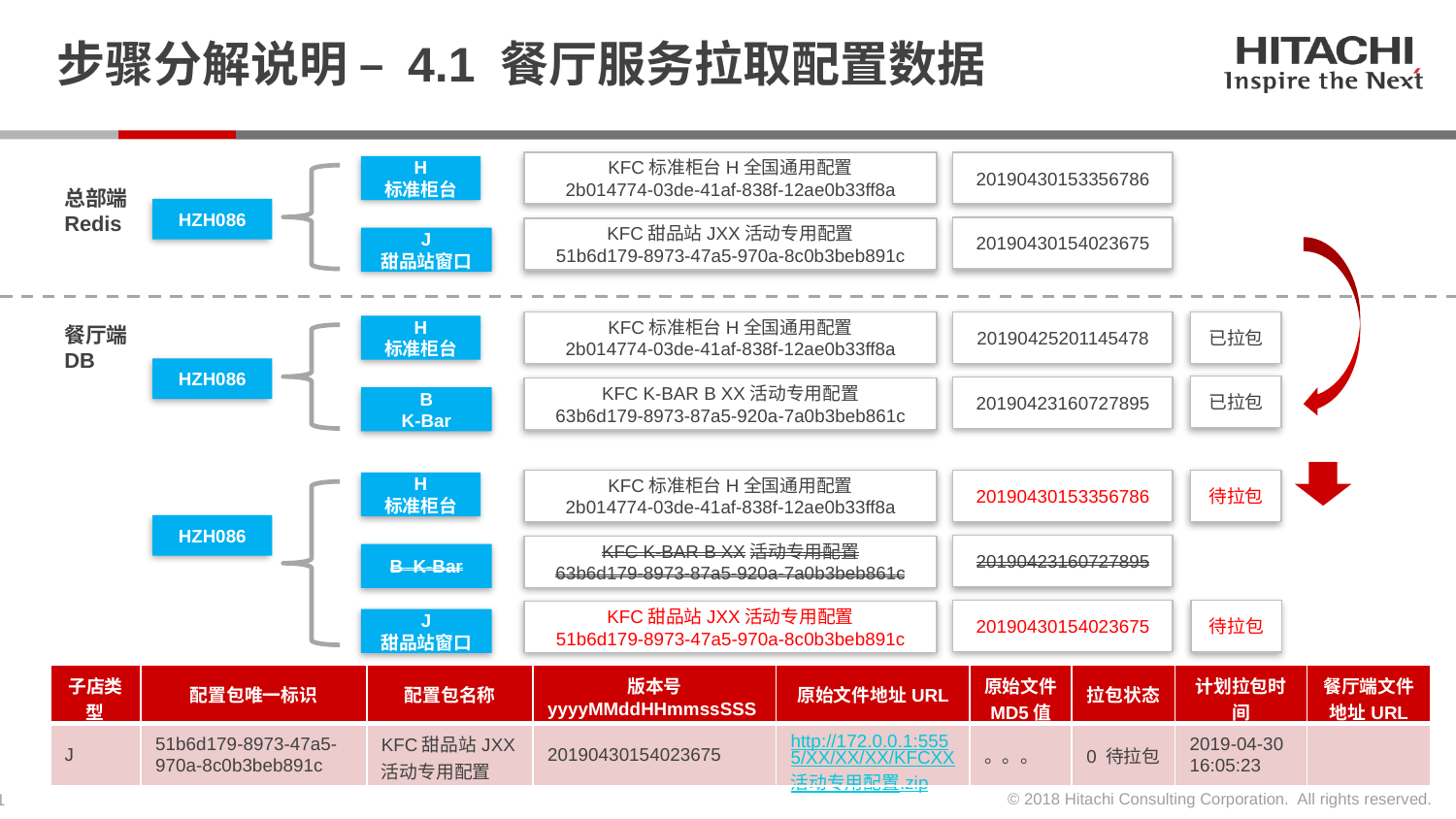

# 步骤分解说明 – 4.1 餐厅服务拉取配置数据
KFC标准柜台H全国通用配置
2b014774-03de-41af-838f-12ae0b33ff8a
20190430153356786
H
标准柜台

总部端Redis
HZH086
20190430154023675
KFC甜品站JXX活动专用配置
51b6d179-8973-47a5-970a-8c0b3beb891c
J
甜品站窗口

已拉包
KFC标准柜台H全国通用配置
2b014774-03de-41af-838f-12ae0b33ff8a
20190425201145478
餐厅端DB
H
标准柜台

HZH086
已拉包
20190423160727895
KFC K-BAR B XX活动专用配置
63b6d179-8973-87a5-920a-7a0b3beb861c
B
K-Bar

KFC标准柜台H全国通用配置
2b014774-03de-41af-838f-12ae0b33ff8a
20190430153356786
待拉包
H
标准柜台

HZH086
20190423160727895
KFC K-BAR B XX活动专用配置
63b6d179-8973-87a5-920a-7a0b3beb861c
B  K-Bar
20190430154023675
待拉包
KFC甜品站JXX活动专用配置
51b6d179-8973-47a5-970a-8c0b3beb891c
J
甜品站窗口
| 子店类型 | 配置包唯一标识 | 配置包名称 | 版本号 yyyyMMddHHmmssSSS | 原始文件地址URL | 原始文件MD5值 | 拉包状态 | 计划拉包时间 | 餐厅端文件地址URL |
| --- | --- | --- | --- | --- | --- | --- | --- | --- |
| J | 51b6d179-8973-47a5-970a-8c0b3beb891c | KFC甜品站JXX活动专用配置 | 20190430154023675 | http://172.0.0.1:5555/XX/XX/XX/KFCXX活动专用配置.zip | 。。。 | 0 待拉包 | 2019-04-30 16:05:23 |  |